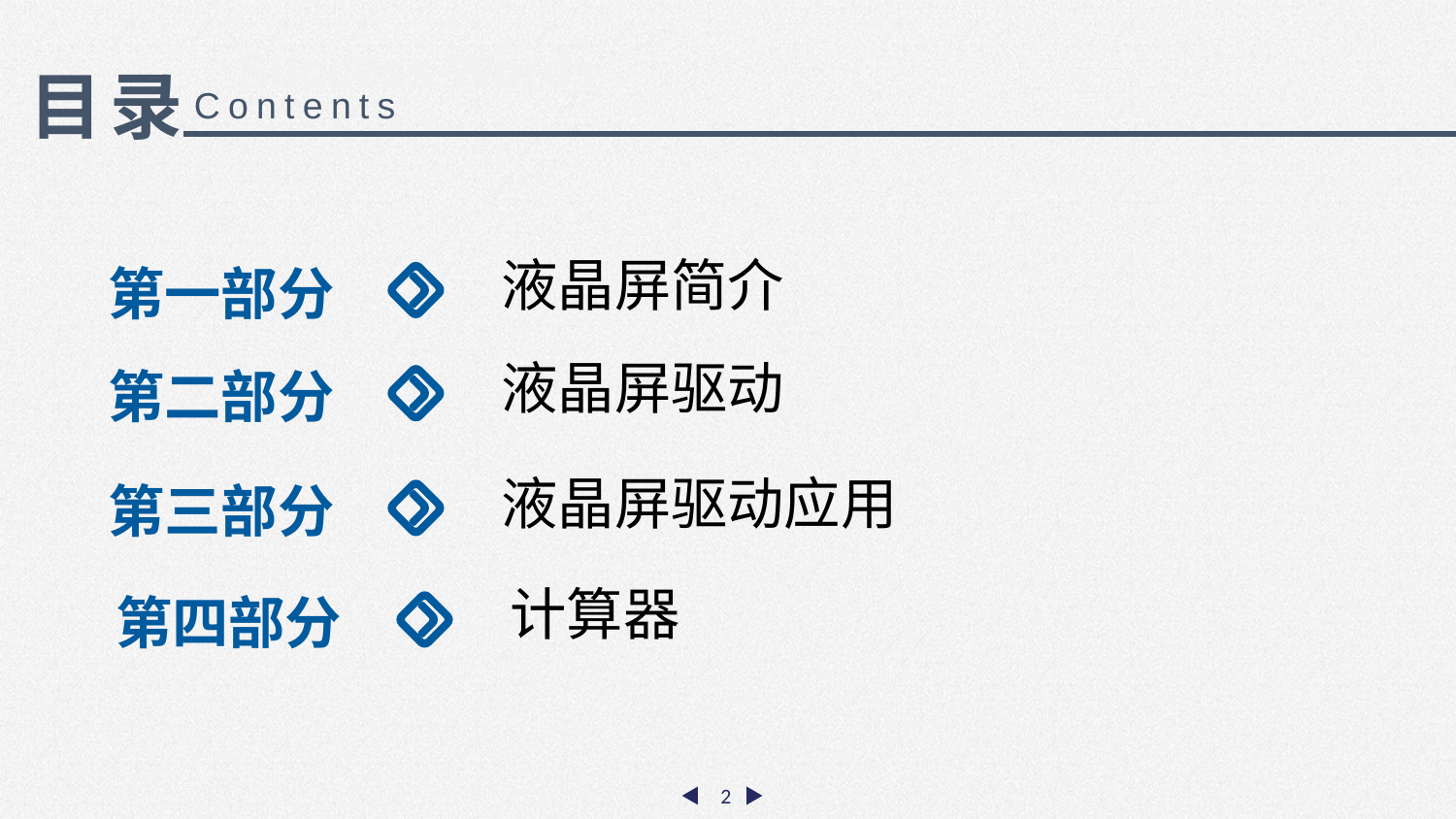

Success Words
目录
Contents
液晶屏简介
第一部分

液晶屏驱动
第二部分

液晶屏驱动应用
第三部分

计算器
第四部分

2